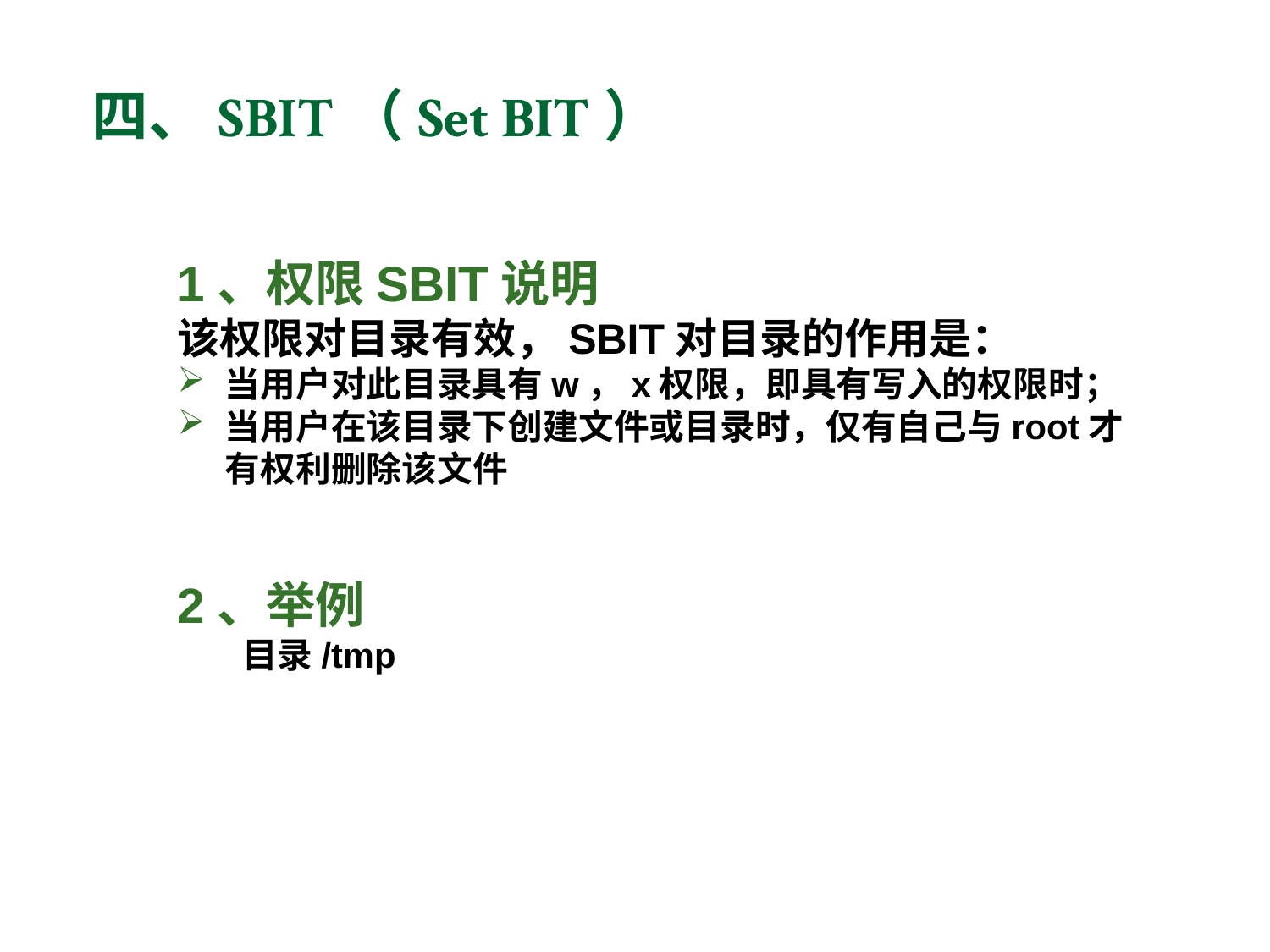

四、SBIT（Set BIT）
1、权限SBIT说明
该权限对目录有效，SBIT对目录的作用是：
当用户对此目录具有w，x权限，即具有写入的权限时；
当用户在该目录下创建文件或目录时，仅有自己与root才有权利删除该文件

2、举例
       目录/tmp